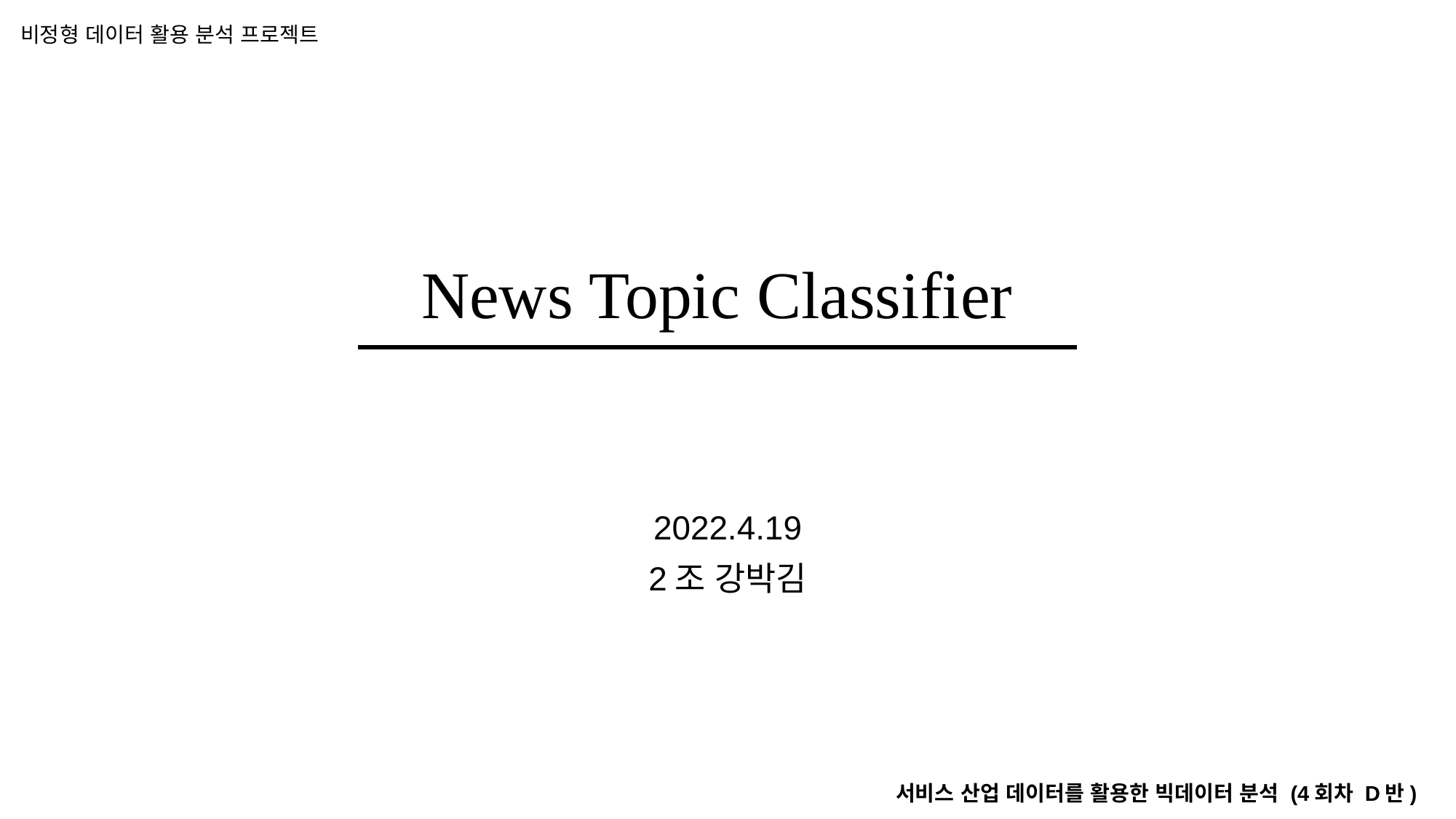

비정형 데이터 활용 분석 프로젝트
News Topic Classifier
2022.4.19
2조 강박김
서비스 산업 데이터를 활용한 빅데이터 분석 (4회차 D반)